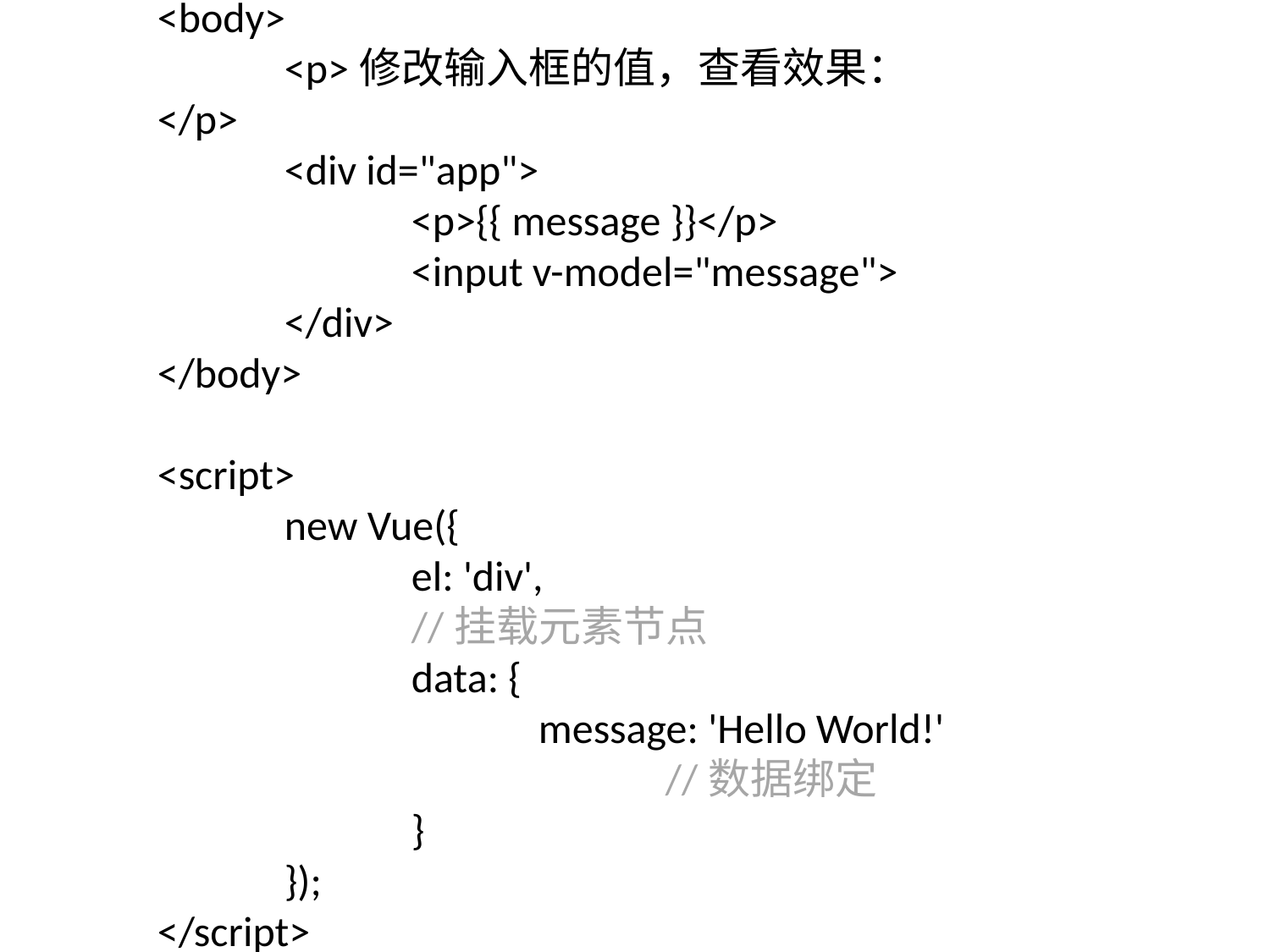

<body>
	<p>修改输入框的值，查看效果：	</p>
	<div id="app">
		<p>{{ message }}</p>
		<input v-model="message">
	</div>
</body>

<script>
	new Vue({
		el: 'div',
		//挂载元素节点
		data: {
			message: 'Hello World!'
				//数据绑定
		}
	});
</script>